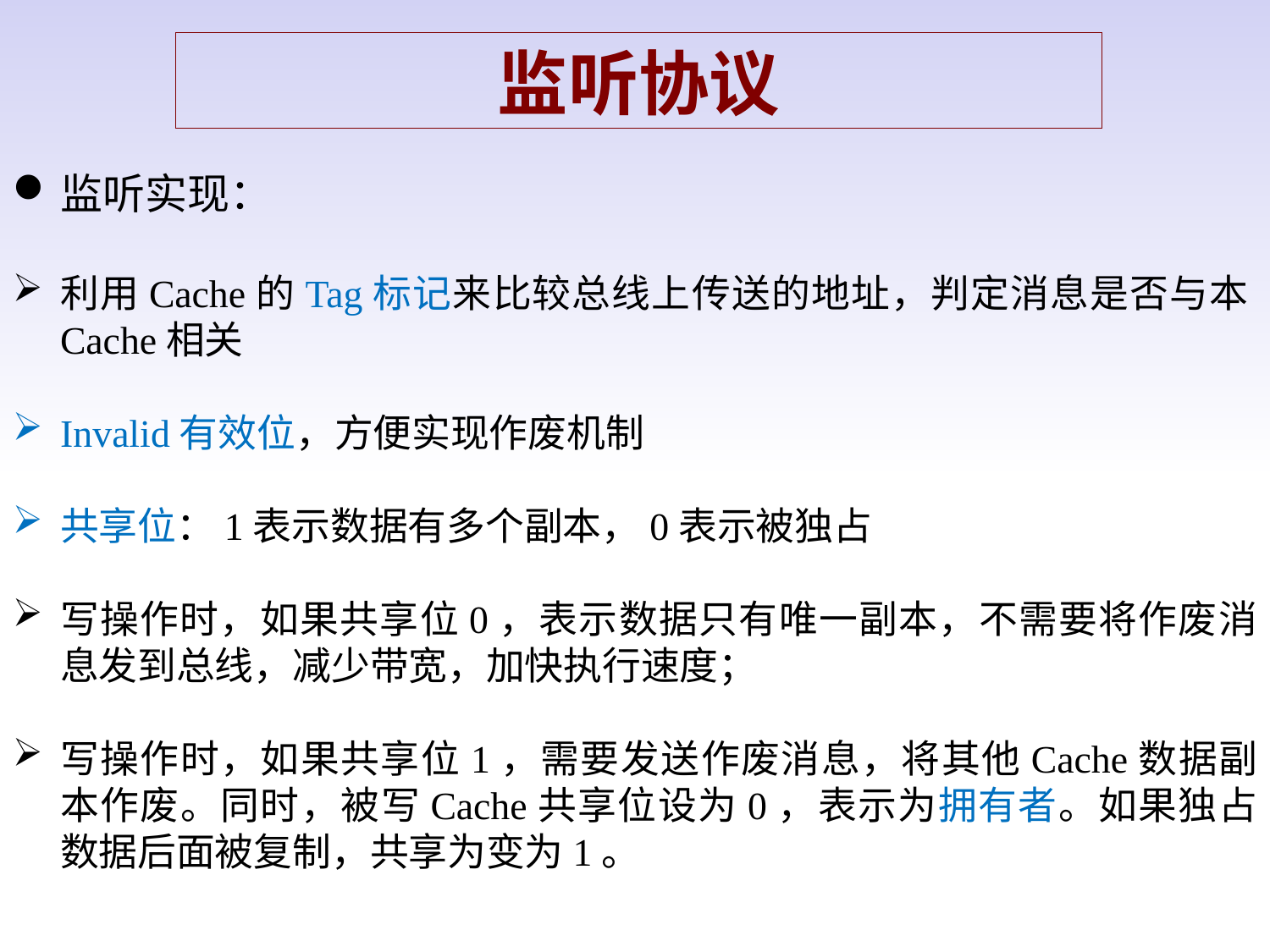

监听协议
监听实现：

利用Cache的Tag标记来比较总线上传送的地址，判定消息是否与本Cache相关

Invalid有效位，方便实现作废机制

共享位：1表示数据有多个副本，0表示被独占

写操作时，如果共享位0，表示数据只有唯一副本，不需要将作废消息发到总线，减少带宽，加快执行速度；

写操作时，如果共享位1，需要发送作废消息，将其他Cache数据副本作废。同时，被写Cache共享位设为0，表示为拥有者。如果独占数据后面被复制，共享为变为1。